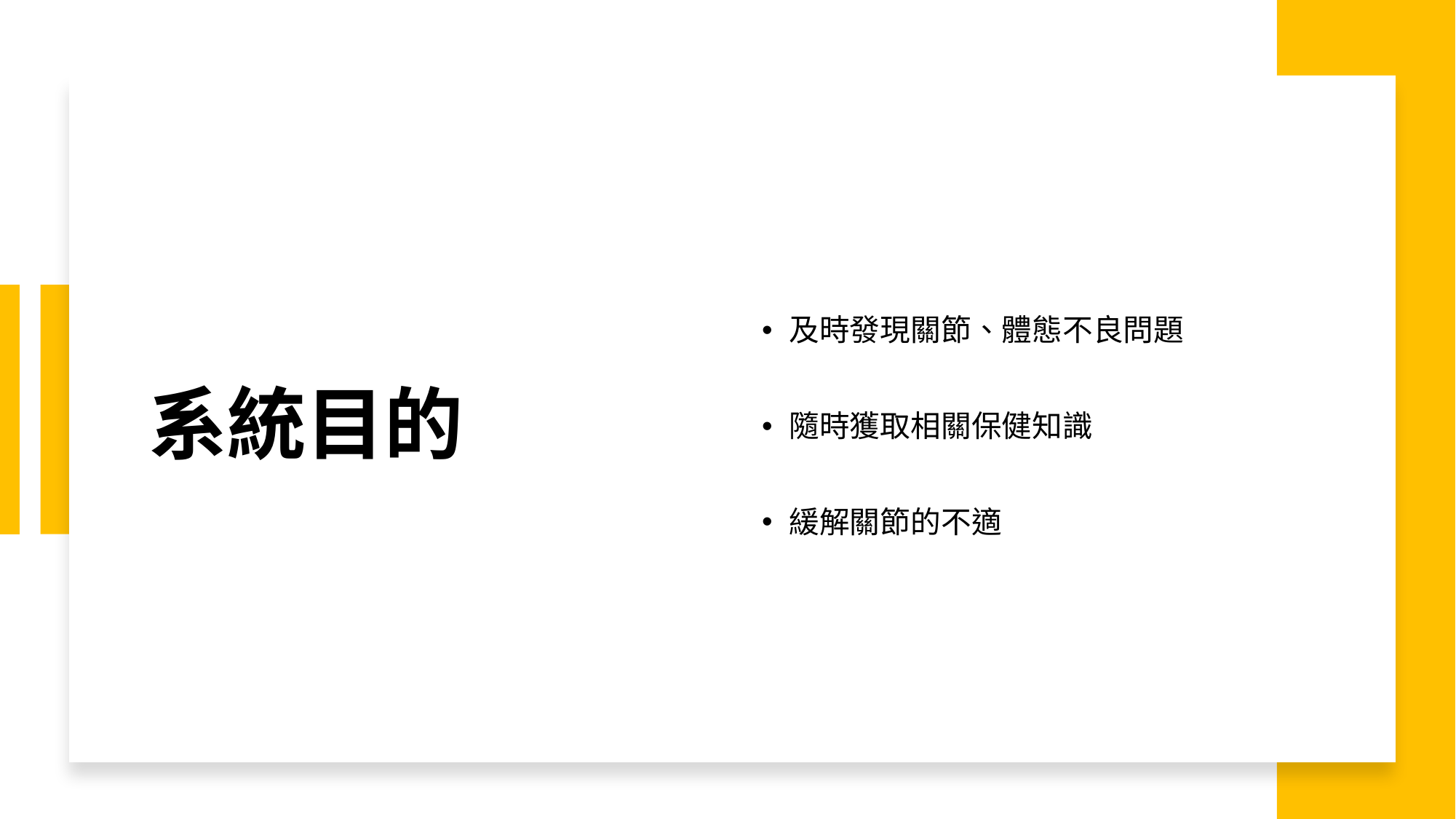

# 系統目的
及時發現關節、體態不良問題

隨時獲取相關保健知識

緩解關節的不適